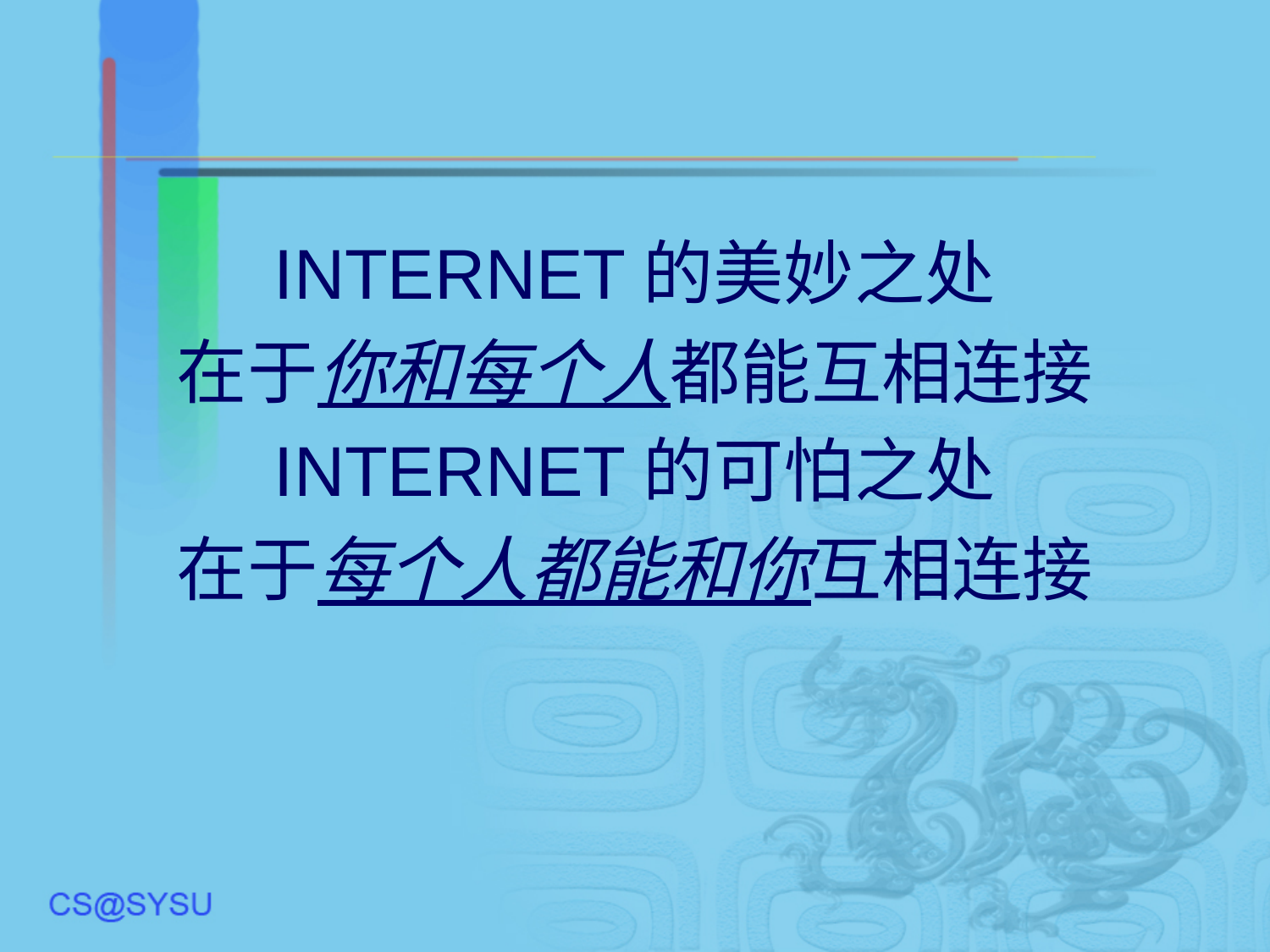

INTERNET的美妙之处
在于你和每个人都能互相连接
INTERNET的可怕之处
在于每个人都能和你互相连接